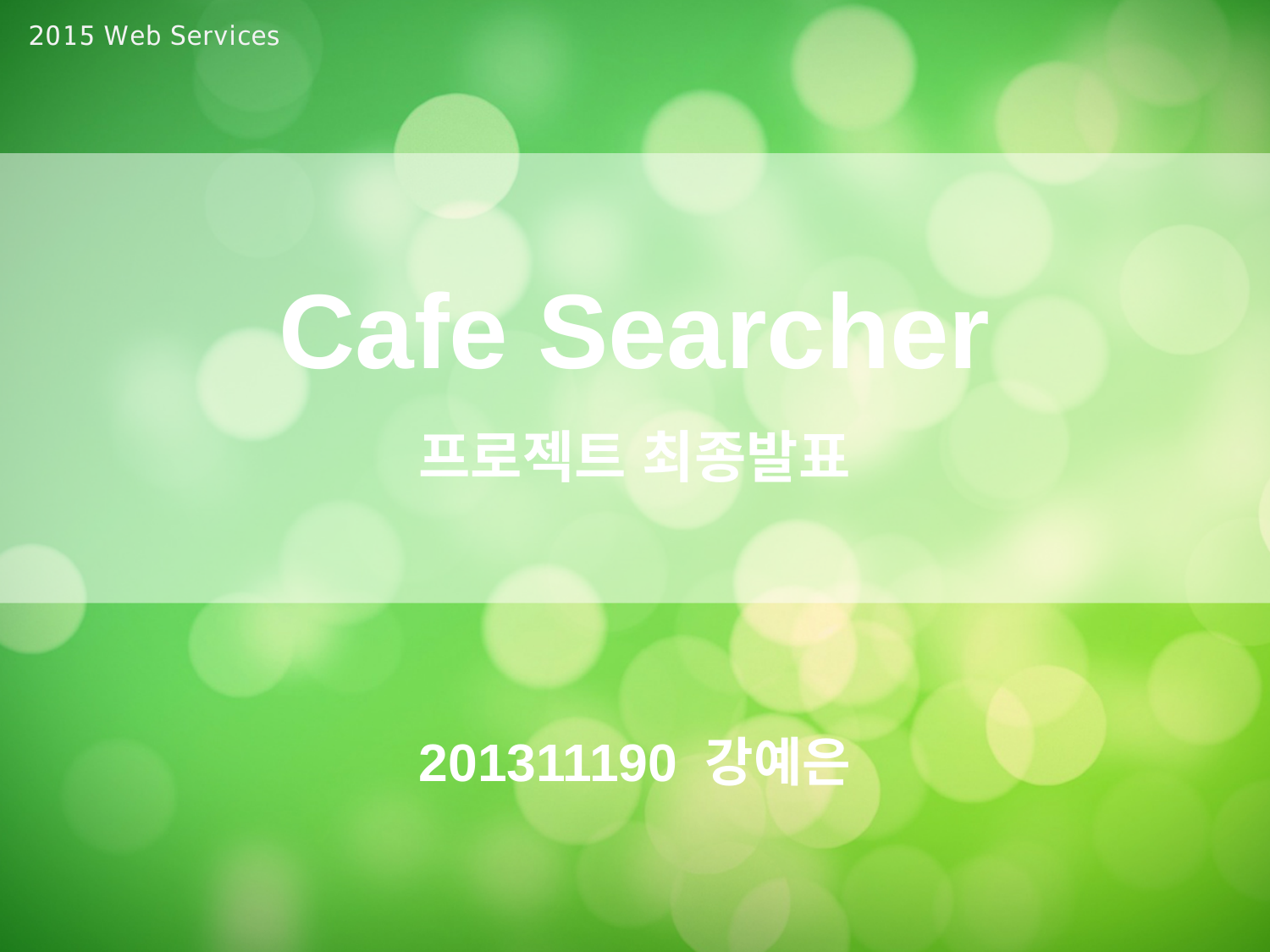

2015 Web Services

Cafe Searcher

프로젝트 최종발표
201311190 강예은